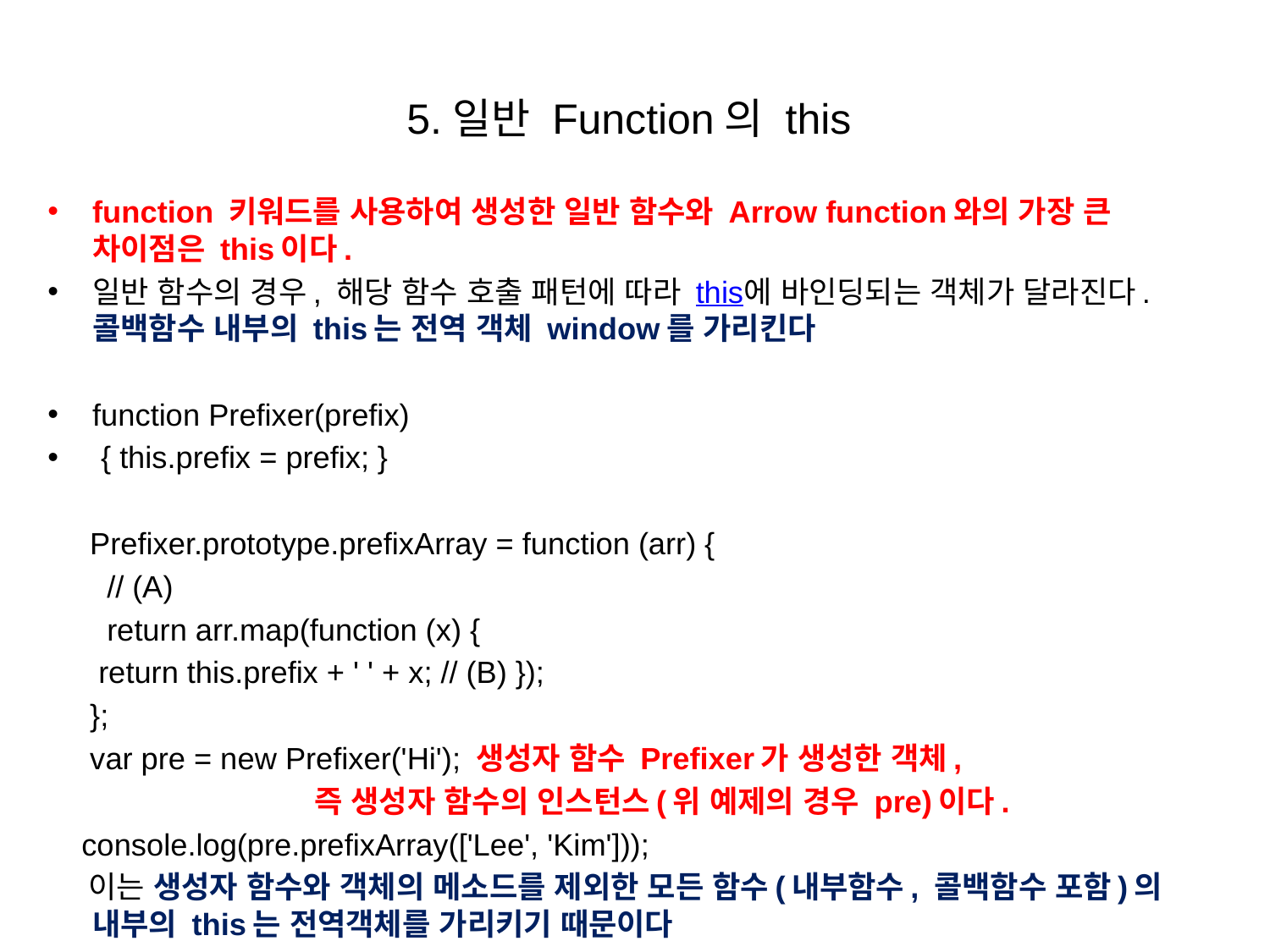

# 5.일반 Function의 this
function 키워드를 사용하여 생성한 일반 함수와 Arrow function와의 가장 큰 차이점은 this이다.
일반 함수의 경우, 해당 함수 호출 패턴에 따라 this에 바인딩되는 객체가 달라진다. 콜백함수 내부의 this는 전역 객체 window를 가리킨다

function Prefixer(prefix)
 { this.prefix = prefix; }

     Prefixer.prototype.prefixArray = function (arr) {
       // (A)
       return arr.map(function (x) {
      return this.prefix + ' ' + x; // (B) });
     };
     var pre = new Prefixer('Hi'); 생성자 함수 Prefixer가 생성한 객체,
                              즉 생성자 함수의 인스턴스(위 예제의 경우 pre)이다.
    console.log(pre.prefixArray(['Lee', 'Kim']));
    이는 생성자 함수와 객체의 메소드를 제외한 모든 함수(내부함수, 콜백함수 포함)의 내부의 this는 전역객체를 가리키기 때문이다